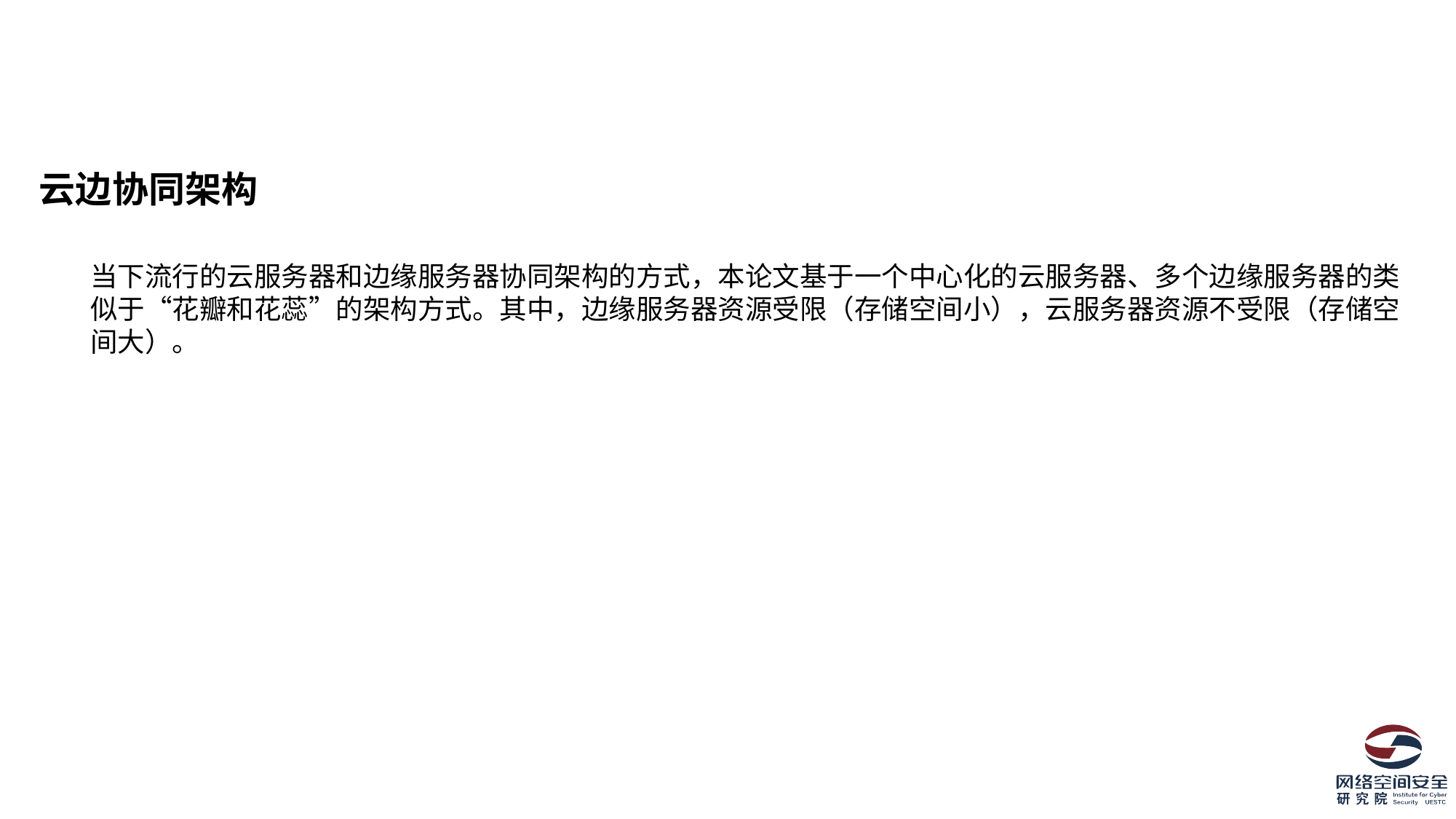

云边协同架构
当下流行的云服务器和边缘服务器协同架构的方式，本论文基于一个中心化的云服务器、多个边缘服务器的类似于“花瓣和花蕊”的架构方式。其中，边缘服务器资源受限（存储空间小），云服务器资源不受限（存储空间大）。